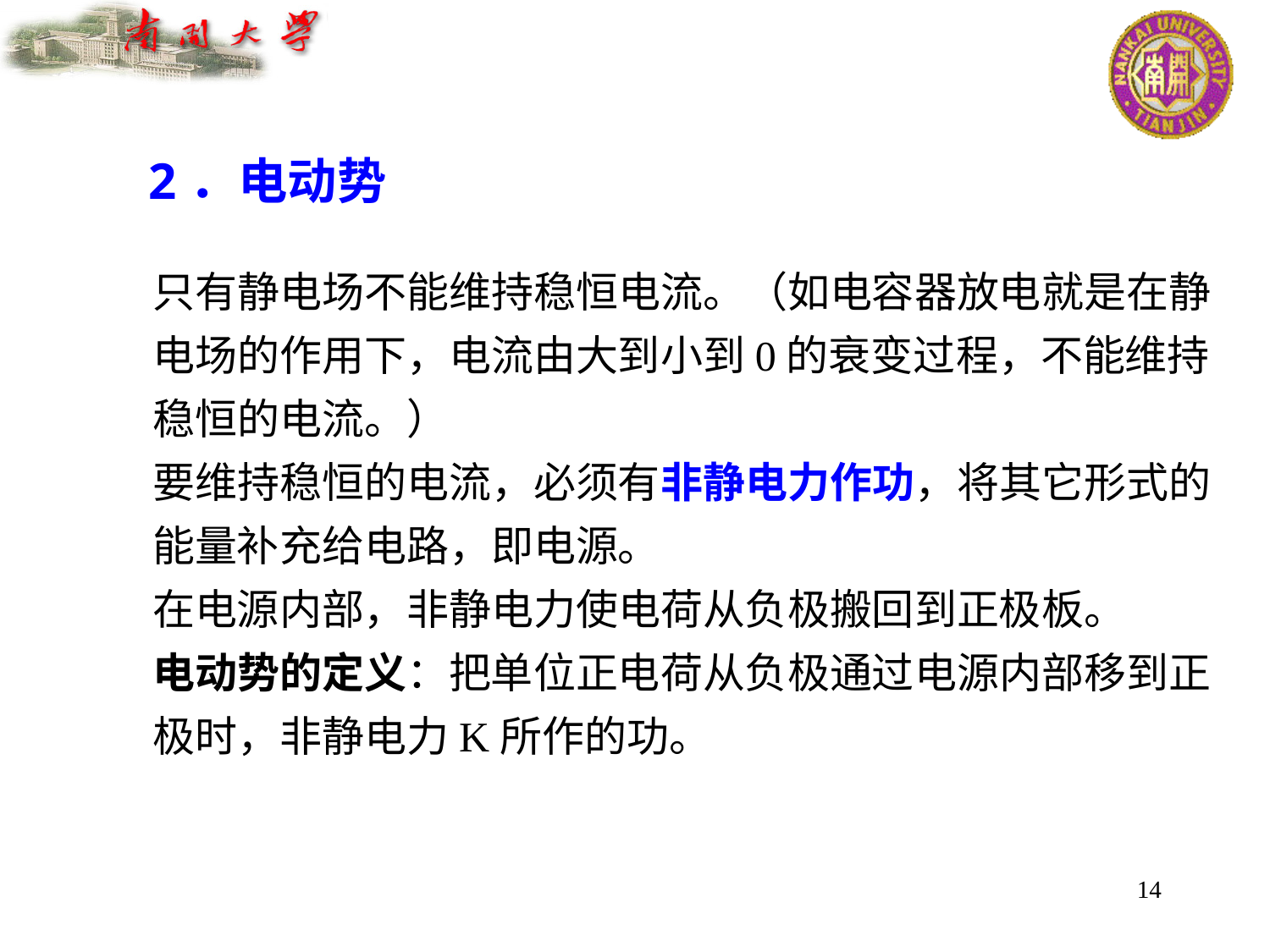

2．电动势
只有静电场不能维持稳恒电流。（如电容器放电就是在静电场的作用下，电流由大到小到0的衰变过程，不能维持稳恒的电流。）
要维持稳恒的电流，必须有非静电力作功，将其它形式的能量补充给电路，即电源。
在电源内部，非静电力使电荷从负极搬回到正极板。
电动势的定义：把单位正电荷从负极通过电源内部移到正极时，非静电力K所作的功。
14